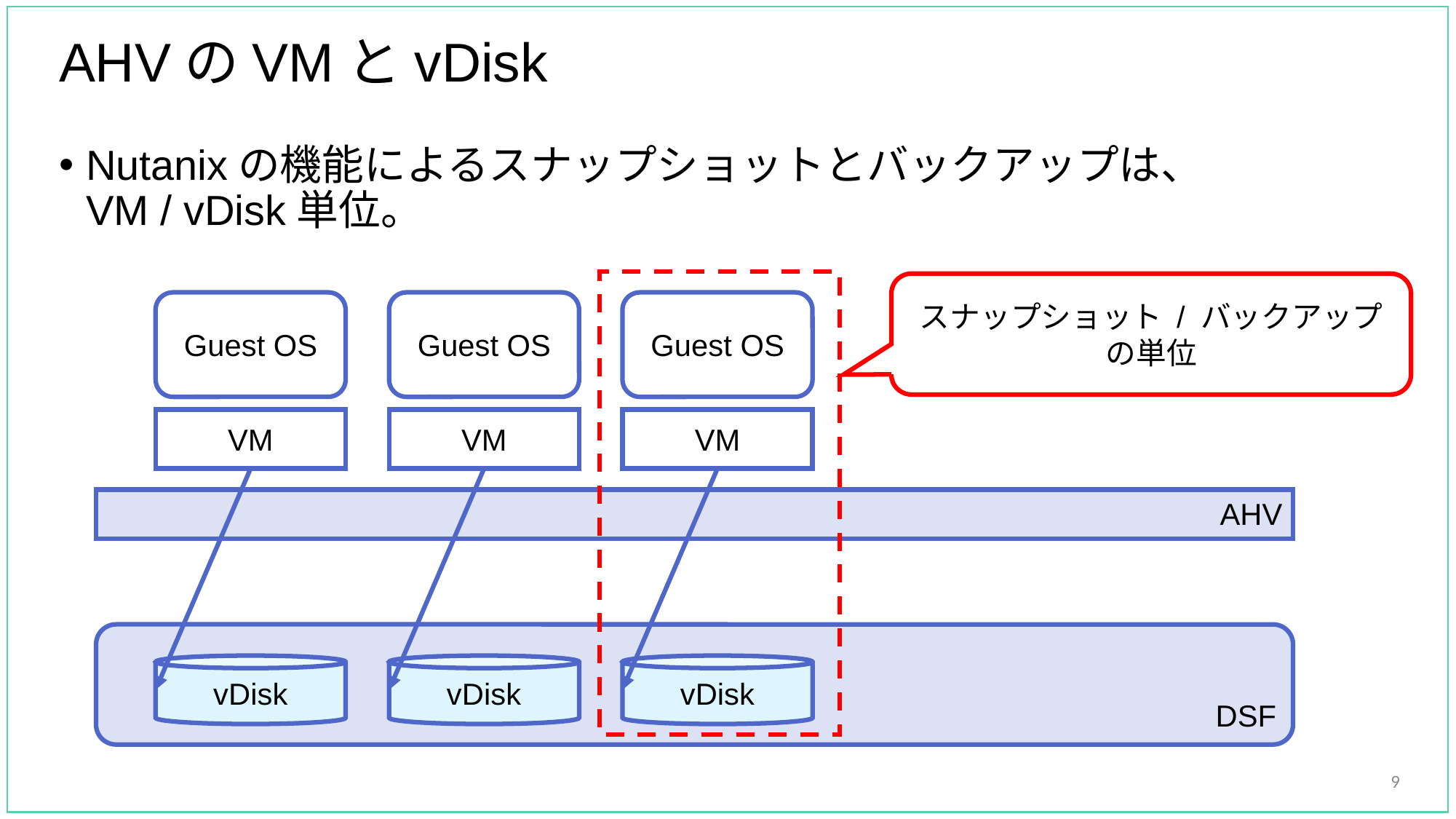

# AHVのVMとvDisk
Nutanixの機能によるスナップショットとバックアップは、
VM / vDisk単位。

スナップショット / バックアップ
の単位
Guest OS
Guest OS
Guest OS
VM
VM
VM
AHV
DSF
vDisk
vDisk
vDisk
9